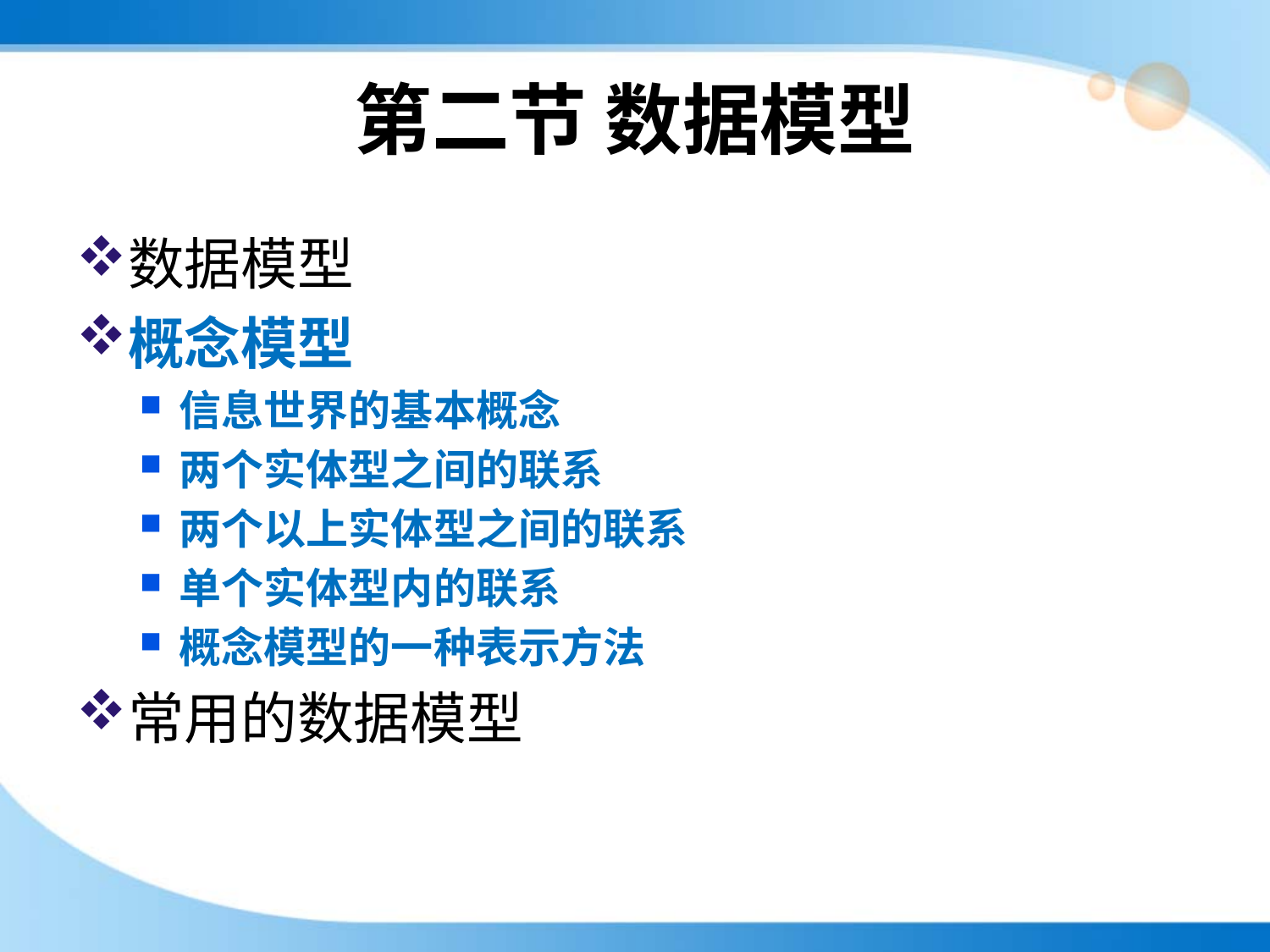

# 第二节 数据模型
数据模型
概念模型
信息世界的基本概念
两个实体型之间的联系
两个以上实体型之间的联系
单个实体型内的联系
概念模型的一种表示方法
常用的数据模型